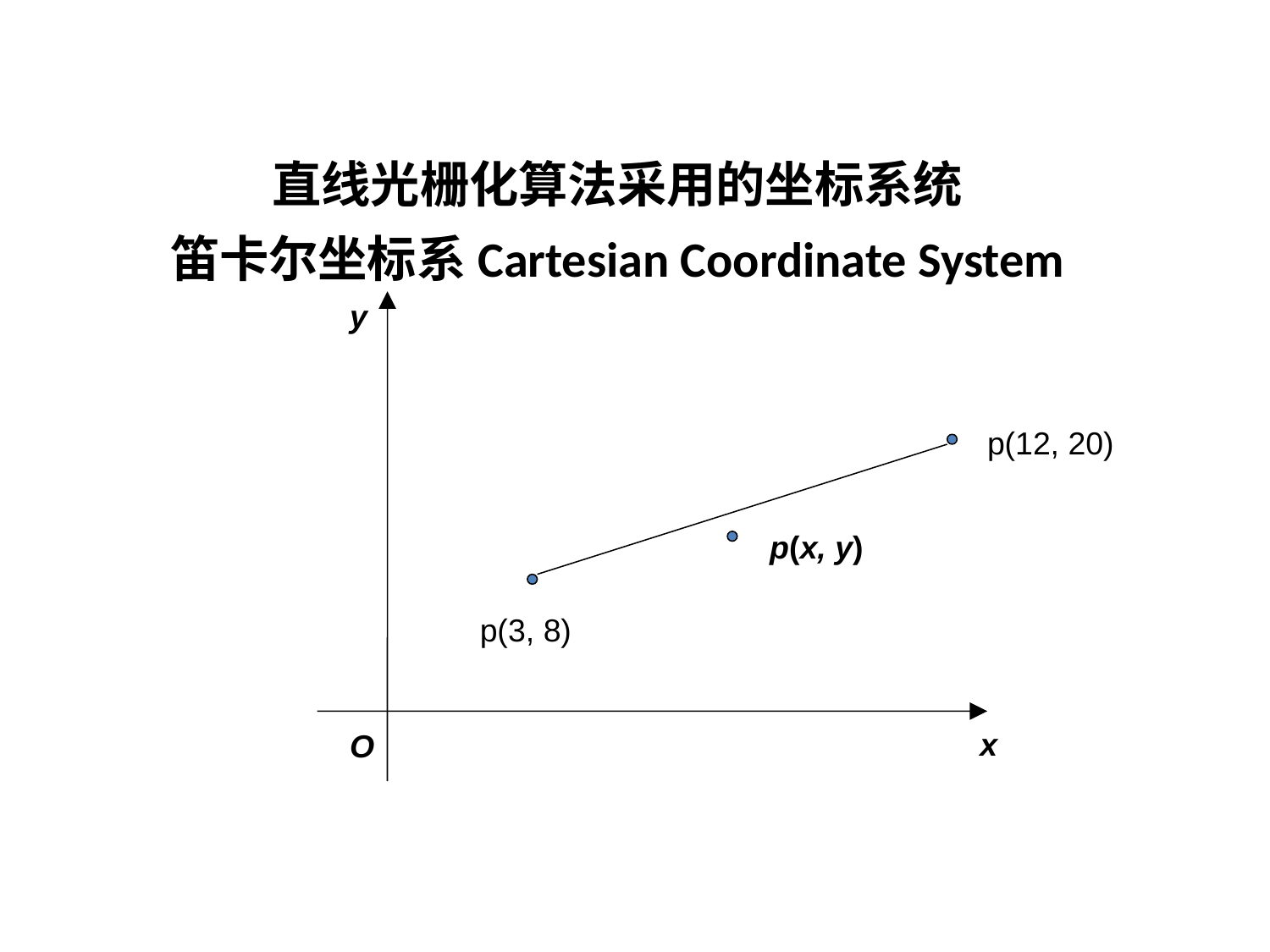

直线光栅化算法采用的坐标系统
笛卡尔坐标系Cartesian Coordinate System
y

p(12, 20)

p(3, 8)
p(x, y)

x
O